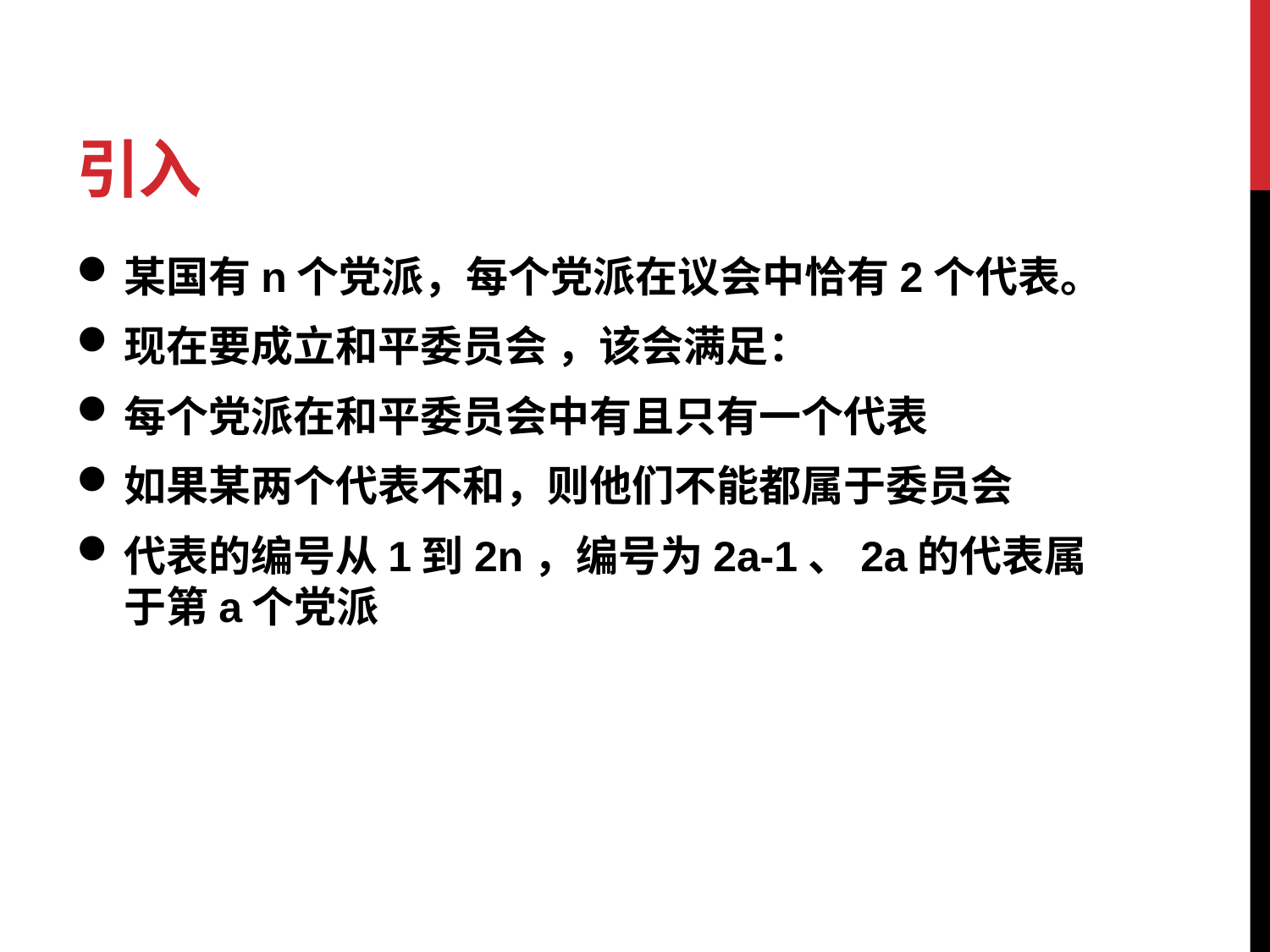

# 引入
某国有n个党派，每个党派在议会中恰有2个代表。
现在要成立和平委员会 ，该会满足：
每个党派在和平委员会中有且只有一个代表
如果某两个代表不和，则他们不能都属于委员会
代表的编号从1到2n，编号为2a-1、2a的代表属于第a个党派